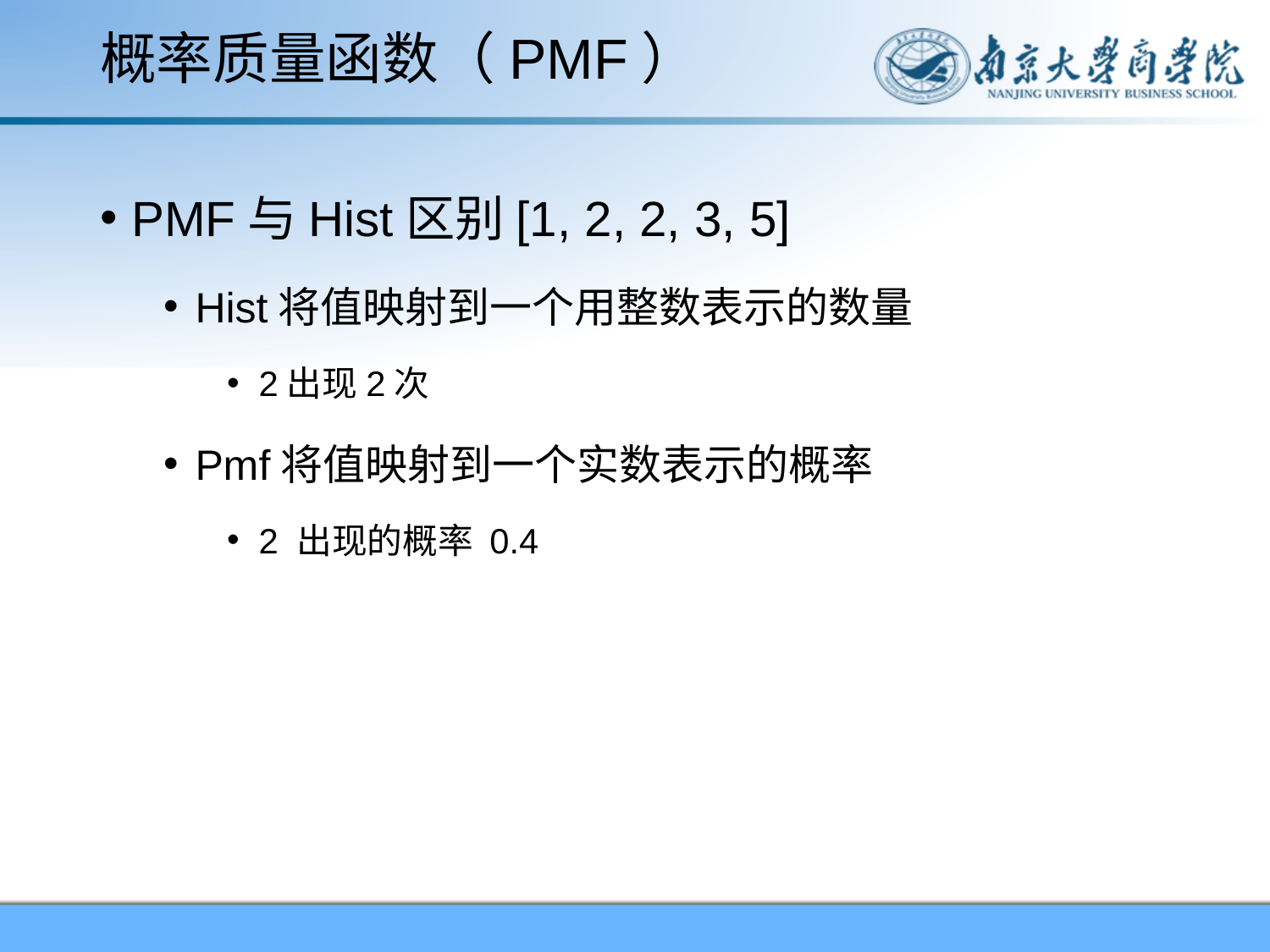

# 概率质量函数（PMF）
PMF与Hist区别[1, 2, 2, 3, 5]
Hist将值映射到一个用整数表示的数量
2出现2次
Pmf将值映射到一个实数表示的概率
2 出现的概率 0.4